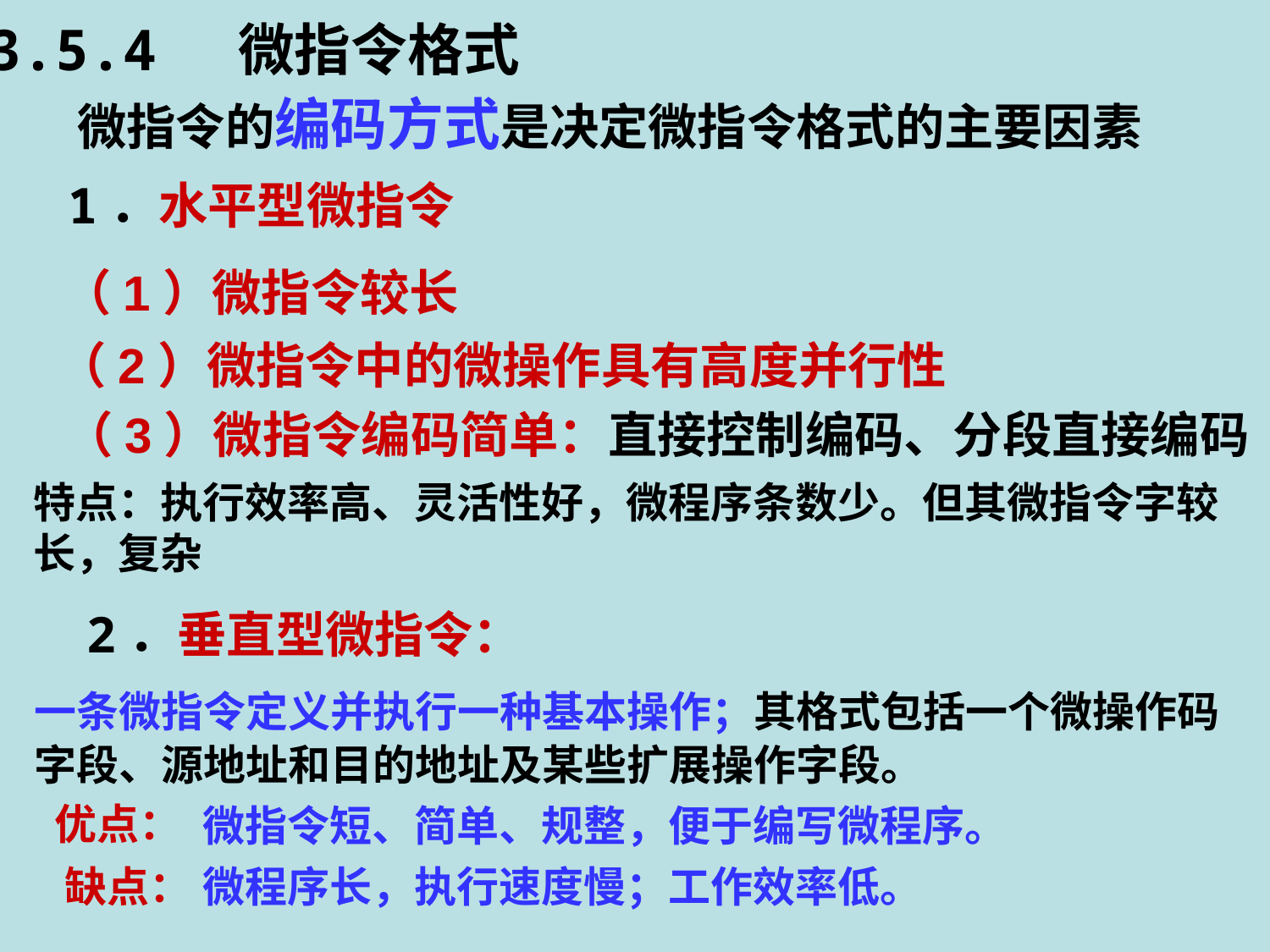

3.5.4  微指令格式
微指令的编码方式是决定微指令格式的主要因素
1．水平型微指令
（1）微指令较长
（2）微指令中的微操作具有高度并行性
（3）微指令编码简单：直接控制编码、分段直接编码
特点：执行效率高、灵活性好，微程序条数少。但其微指令字较长，复杂
2．垂直型微指令：
一条微指令定义并执行一种基本操作；其格式包括一个微操作码字段、源地址和目的地址及某些扩展操作字段。
优点：
微指令短、简单、规整，便于编写微程序。
缺点：
微程序长，执行速度慢；工作效率低。